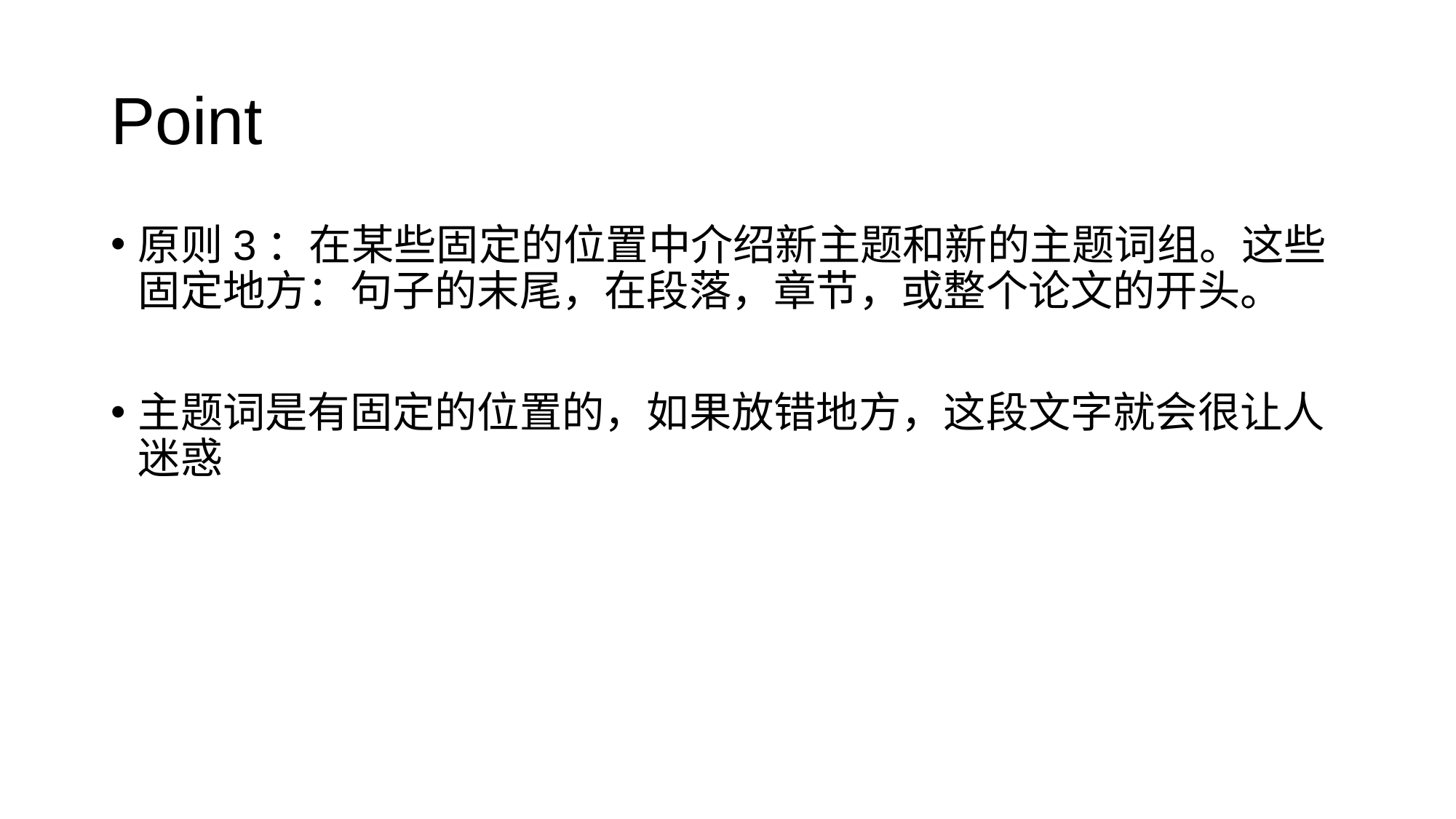

# Point
原则3：在某些固定的位置中介绍新主题和新的主题词组。这些固定地方：句子的末尾，在段落，章节，或整个论文的开头。

主题词是有固定的位置的，如果放错地方，这段文字就会很让人迷惑